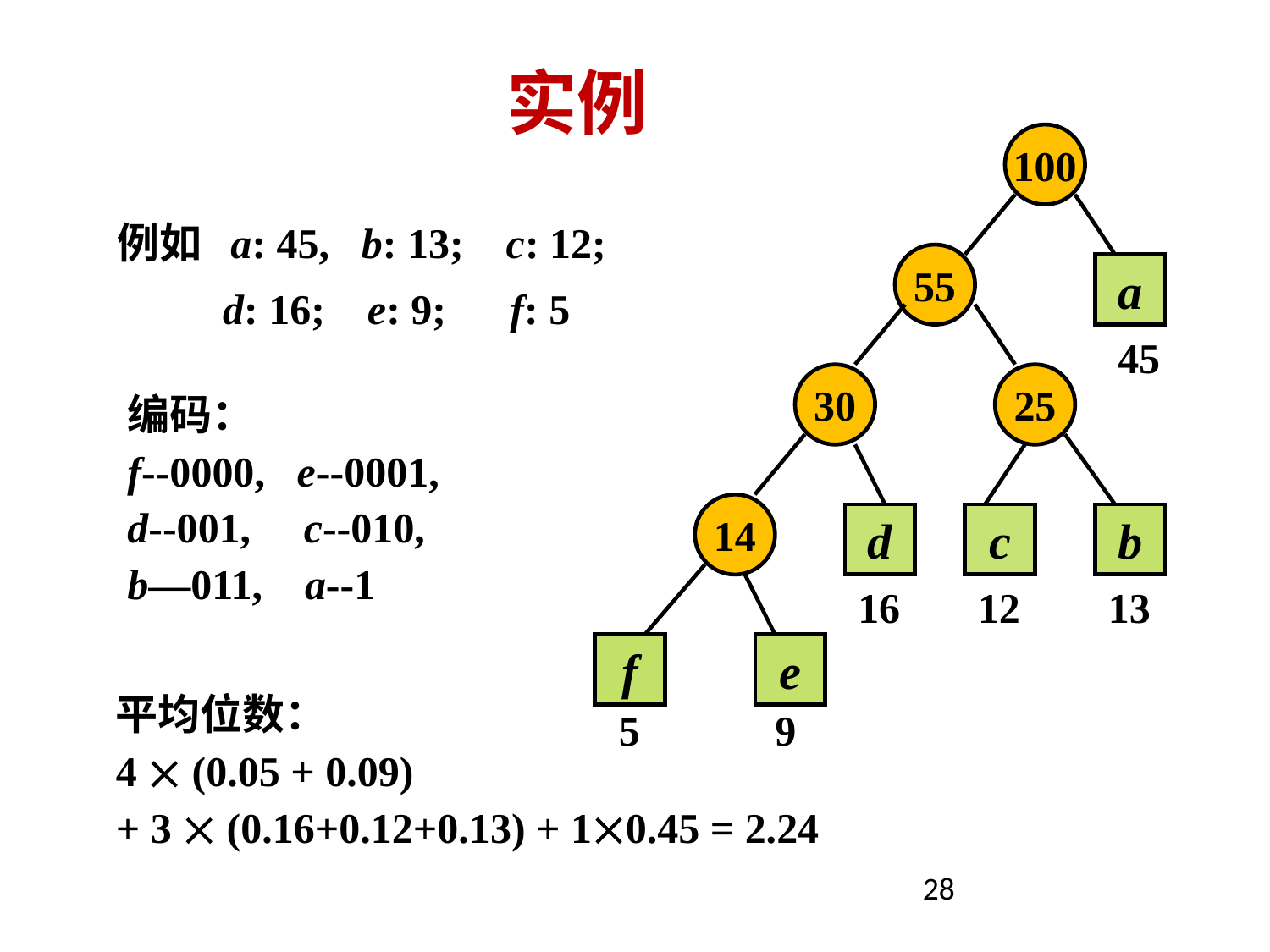

# 实例
100

例如  a: 45,   b: 13;    c: 12;
          d: 16;    e: 9;      f: 5
55

a
45
30

25

编码：
f--0000,   e--0001,
d--001,     c--010,
b—011,    a--1
14

d
c
b
16
12
13
f
e
平均位数：
4 × (0.05 + 0.09)
+ 3 × (0.16+0.12+0.13) + 1×0.45 = 2.24
5
9
28